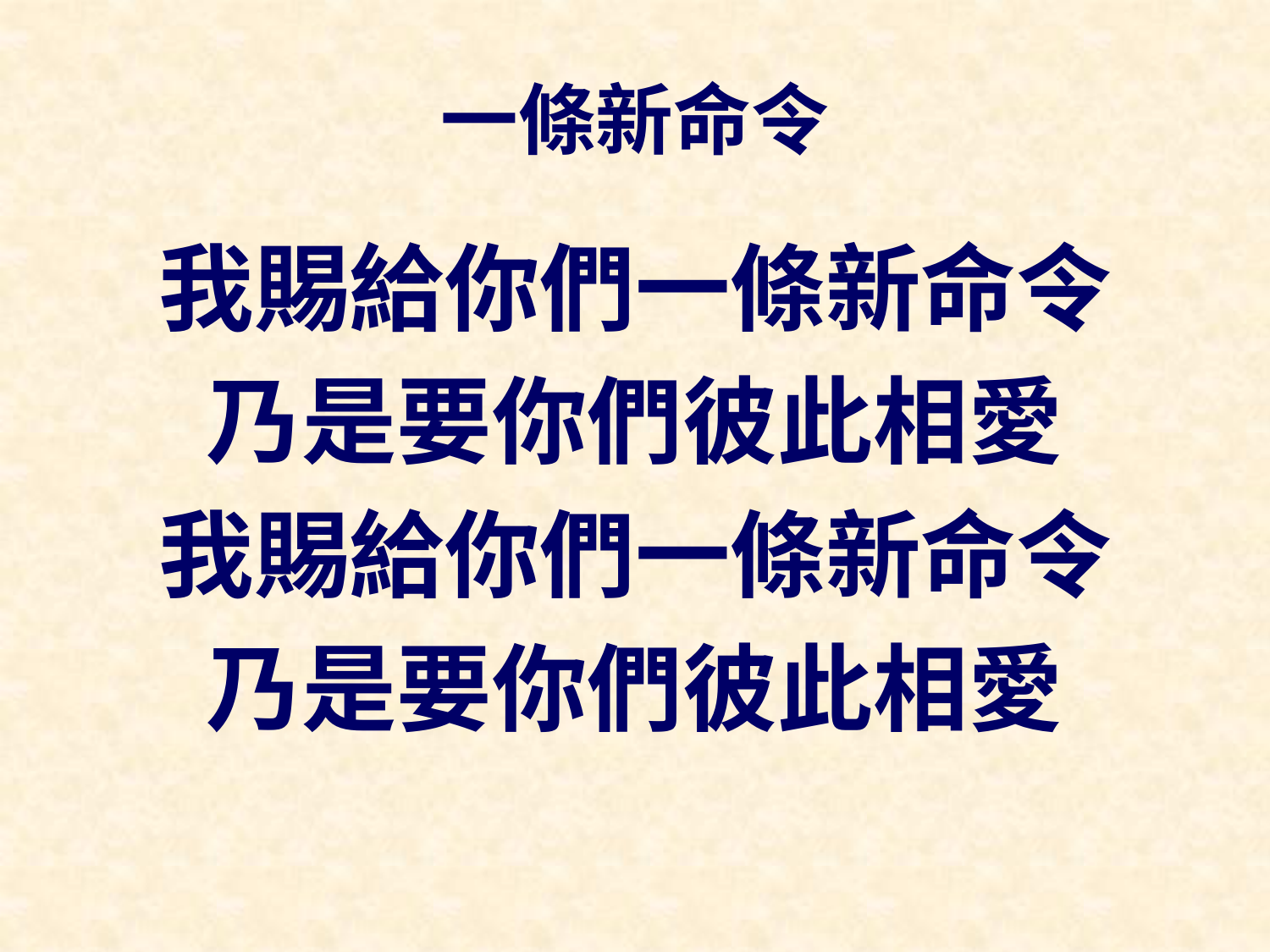

# 一條新命令
我賜給你們一條新命令
乃是要你們彼此相愛
我賜給你們一條新命令
乃是要你們彼此相愛